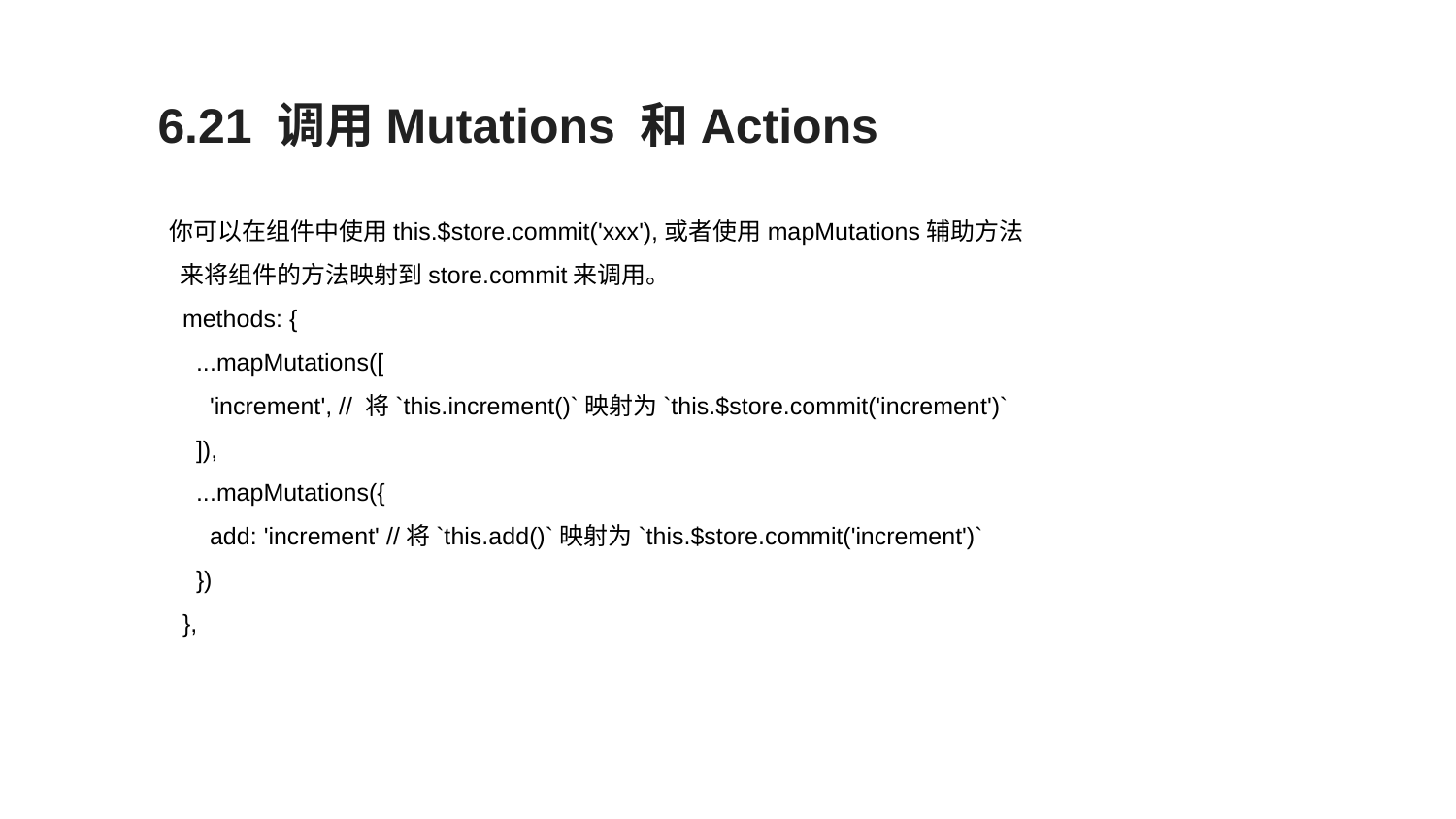

6.21 调用Mutations 和Actions
你可以在组件中使用this.$store.commit('xxx'),或者使用mapMutations辅助方法
 来将组件的方法映射到store.commit来调用。
  methods: {
    ...mapMutations([
      'increment', // 将`this.increment()`映射为`this.$store.commit('increment')`
    ]),
    ...mapMutations({
      add: 'increment' //将`this.add()`映射为`this.$store.commit('increment')`
    })
  },